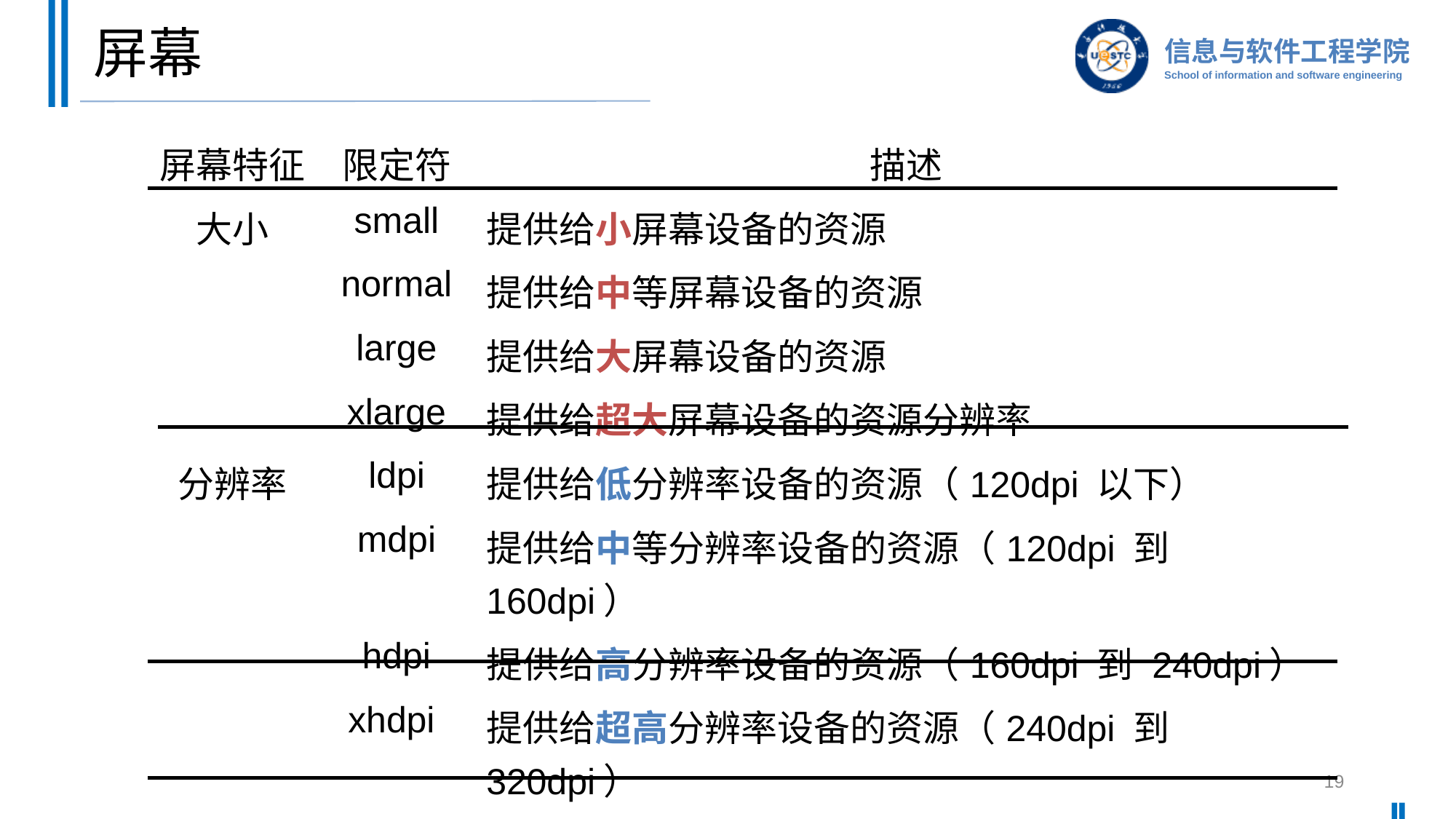

# 屏幕
| 屏幕特征 | 限定符 | 描述 |
| --- | --- | --- |
| 大小 | small | 提供给小屏幕设备的资源 |
|  | normal | 提供给中等屏幕设备的资源 |
|  | large | 提供给大屏幕设备的资源 |
|  | xlarge | 提供给超大屏幕设备的资源分辨率 |
| 分辨率 | ldpi | 提供给低分辨率设备的资源（120dpi 以下） |
|  | mdpi | 提供给中等分辨率设备的资源（120dpi 到 160dpi） |
|  | hdpi | 提供给高分辨率设备的资源（160dpi 到 240dpi） |
|  | xhdpi | 提供给超高分辨率设备的资源（240dpi 到 320dpi） |
| 方向 | land | 提供给横屏设备的资源 |
|  | port | 提供给竖屏设备的资源 |
19